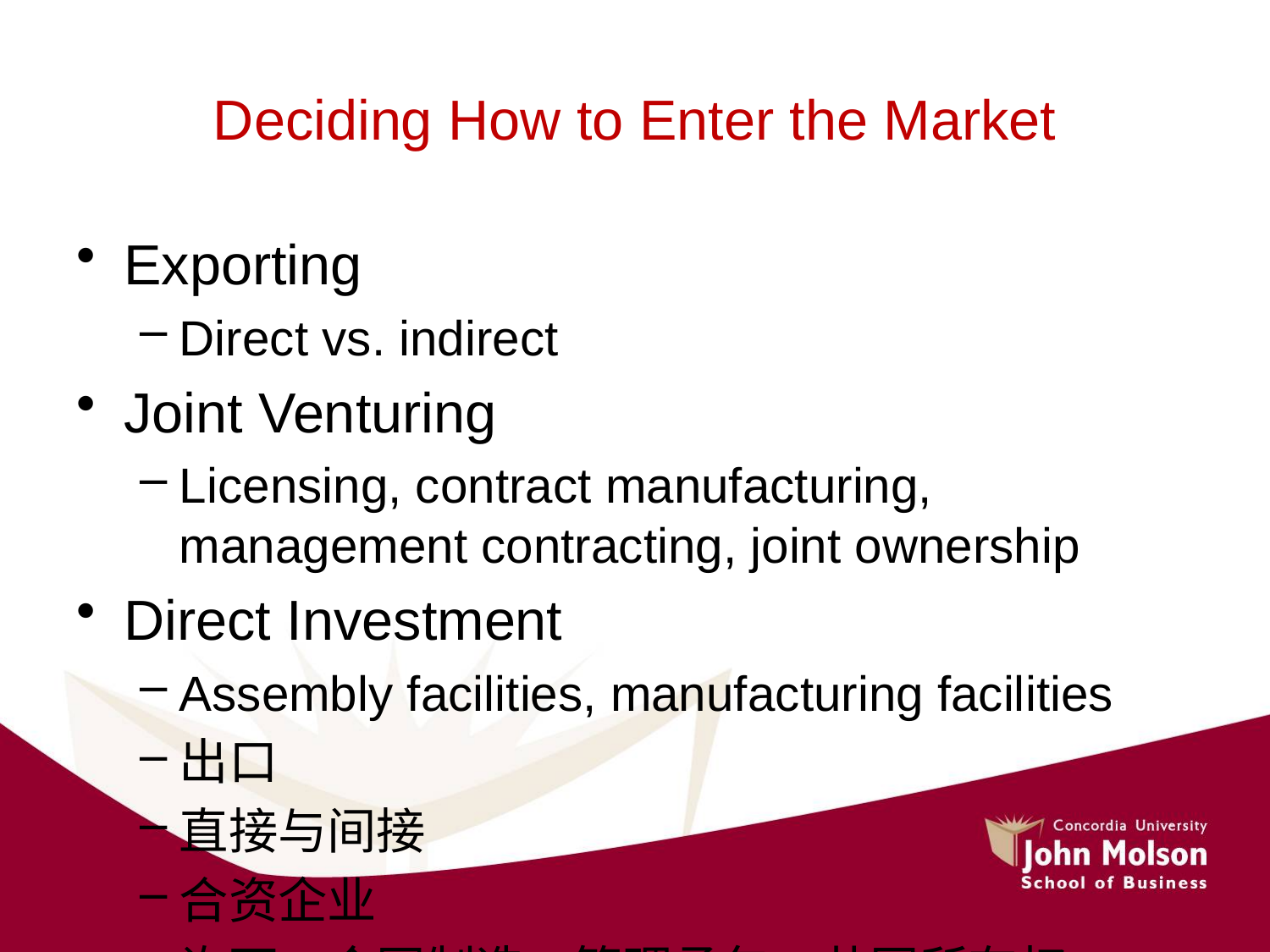

# Deciding How to Enter the Market
Exporting
Direct vs. indirect
Joint Venturing
Licensing, contract manufacturing, management contracting, joint ownership
Direct Investment
Assembly facilities, manufacturing facilities
出口
直接与间接
合资企业
许可、合同制造、管理承包、共同所有权
直接投资
组装设施、制造设施